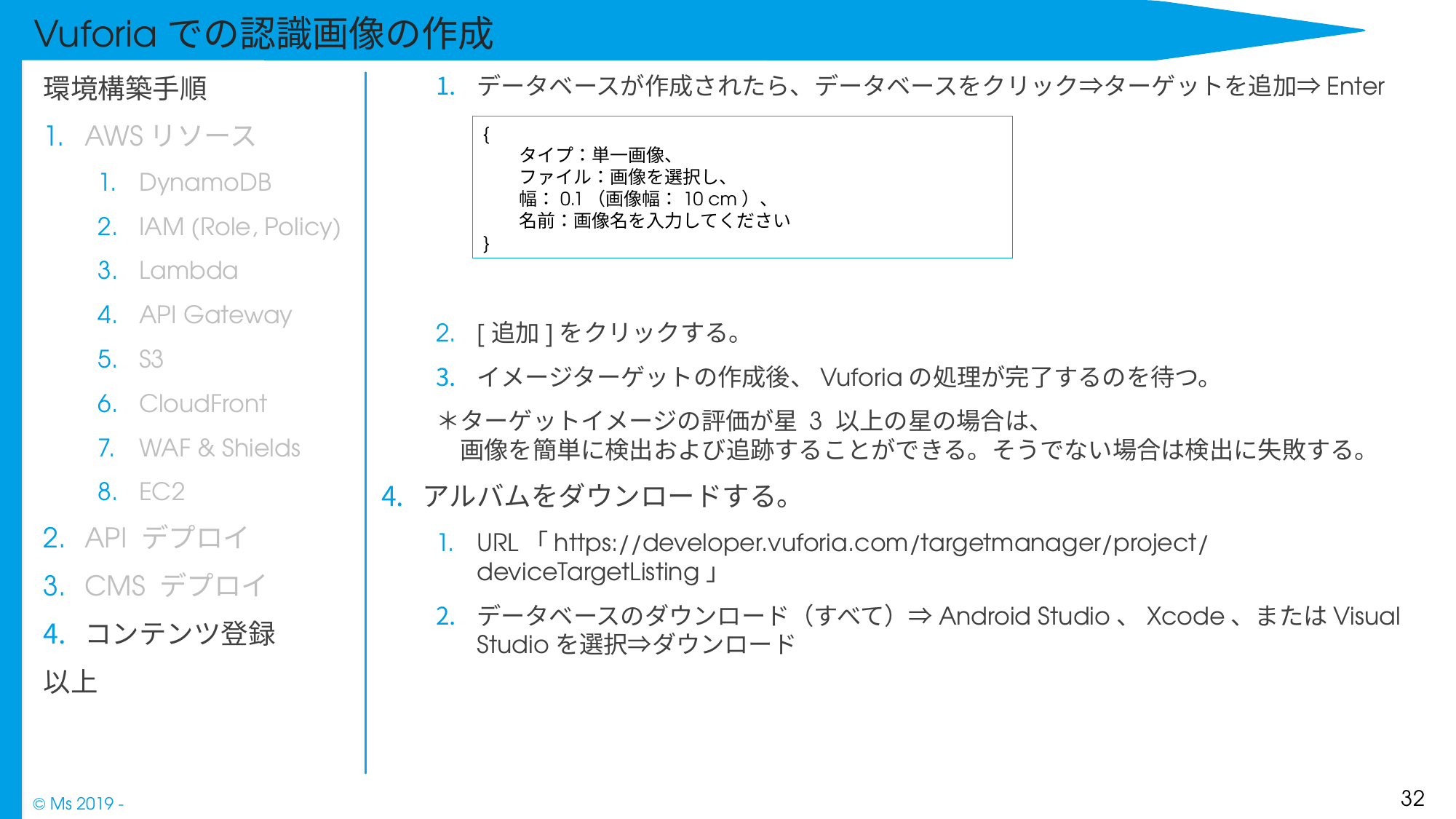

# Vuforiaでの認識画像の作成
環境構築手順
AWSリソース
DynamoDB
IAM (Role, Policy)
Lambda
API Gateway
S3
CloudFront
WAF & Shields
EC2
API デプロイ
CMS デプロイ
コンテンツ登録
以上
データベースが作成されたら、データベースをクリック⇒ターゲットを追加⇒Enter

[追加]をクリックする。
イメージターゲットの作成後、Vuforiaの処理が完了するのを待つ。
＊ターゲットイメージの評価が星 3 以上の星の場合は、
　画像を簡単に検出および追跡することができる。そうでない場合は検出に失敗する。
アルバムをダウンロードする。
URL「https://developer.vuforia.com/targetmanager/project/deviceTargetListing」
データベースのダウンロード（すべて）⇒Android Studio、Xcode、またはVisual Studioを選択⇒ダウンロード

{
　　タイプ：単一画像、
　　ファイル：画像を選択し、
　　幅：0.1（画像幅：10 cm）、
　　名前：画像名を入力してください
}
32